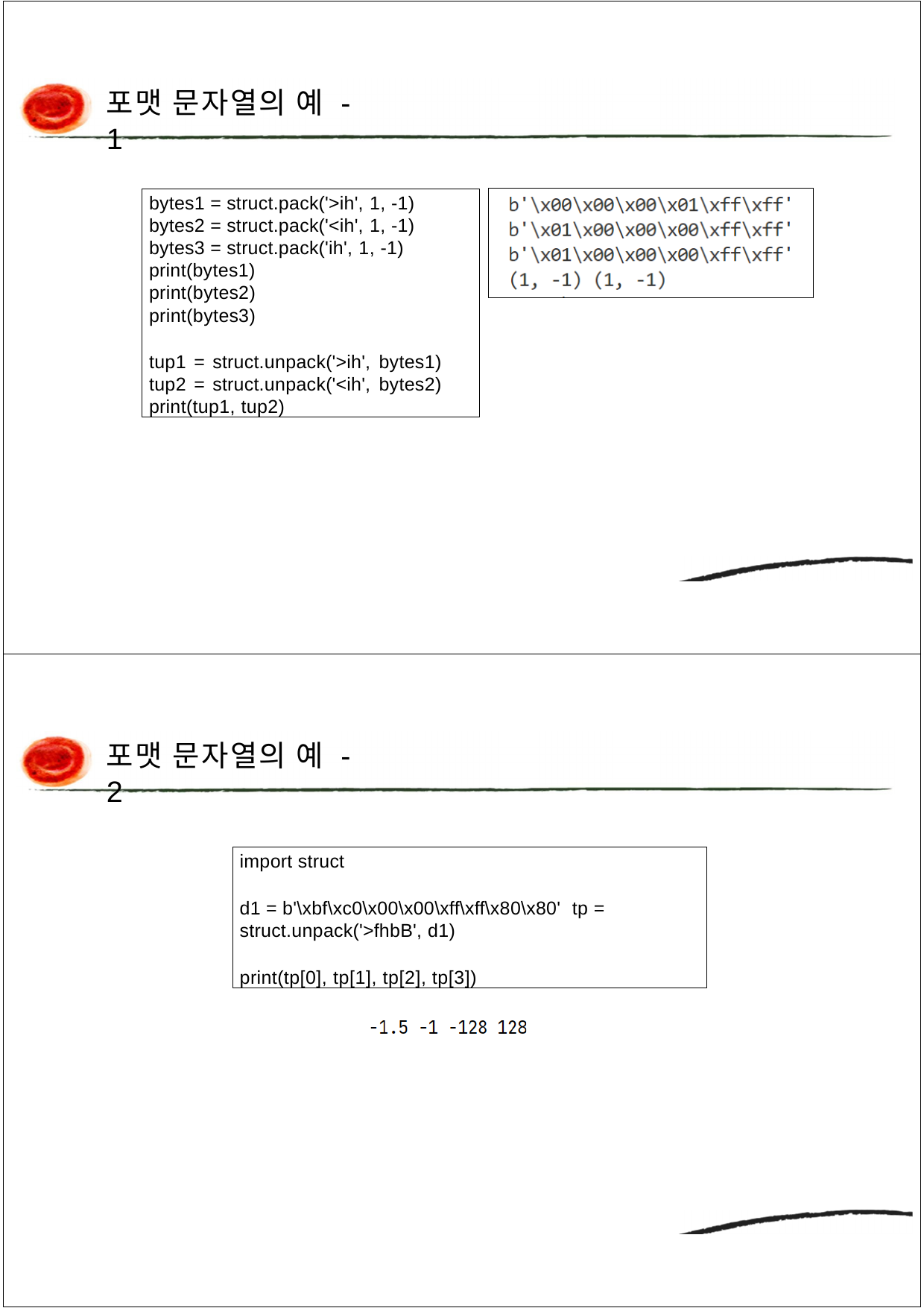

포맷 문자열의 예 - 1

bytes1 = struct.pack('>ih', 1, -1)
bytes2 = struct.pack('<ih', 1, -1)
bytes3 = struct.pack('ih', 1, -1)  print(bytes1)
print(bytes2)  print(bytes3)

tup1 = struct.unpack('>ih', bytes1)  tup2 = struct.unpack('<ih', bytes2)  print(tup1, tup2)

포맷 문자열의 예 - 2
import struct

d1 = b'\xbf\xc0\x00\x00\xff\xff\x80\x80'  tp = struct.unpack('>fhbB', d1)

print(tp[0], tp[1], tp[2], tp[3])